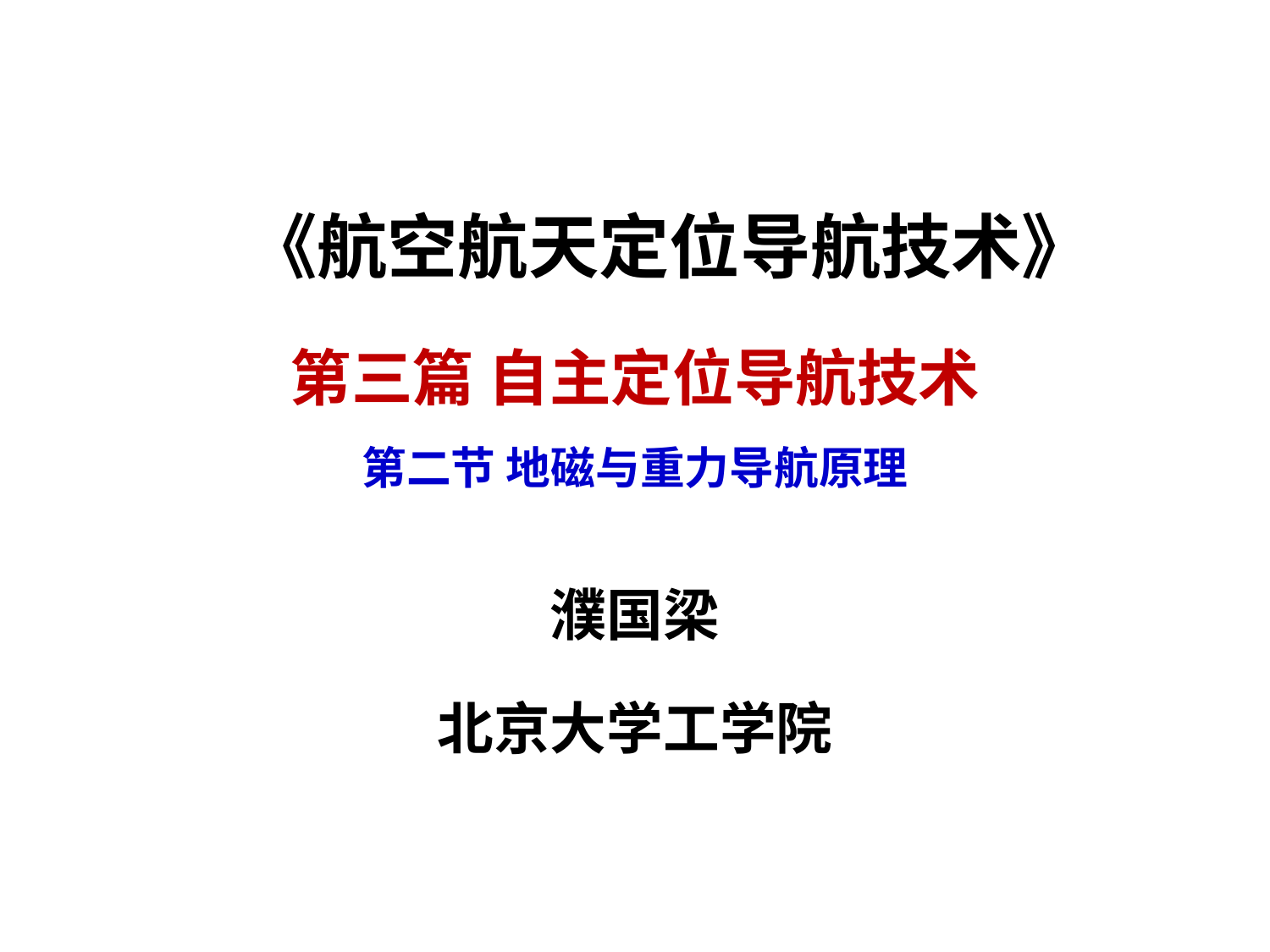

《航空航天定位导航技术》
# 第三篇 自主定位导航技术 第二节 地磁与重力导航原理
濮国梁
北京大学工学院